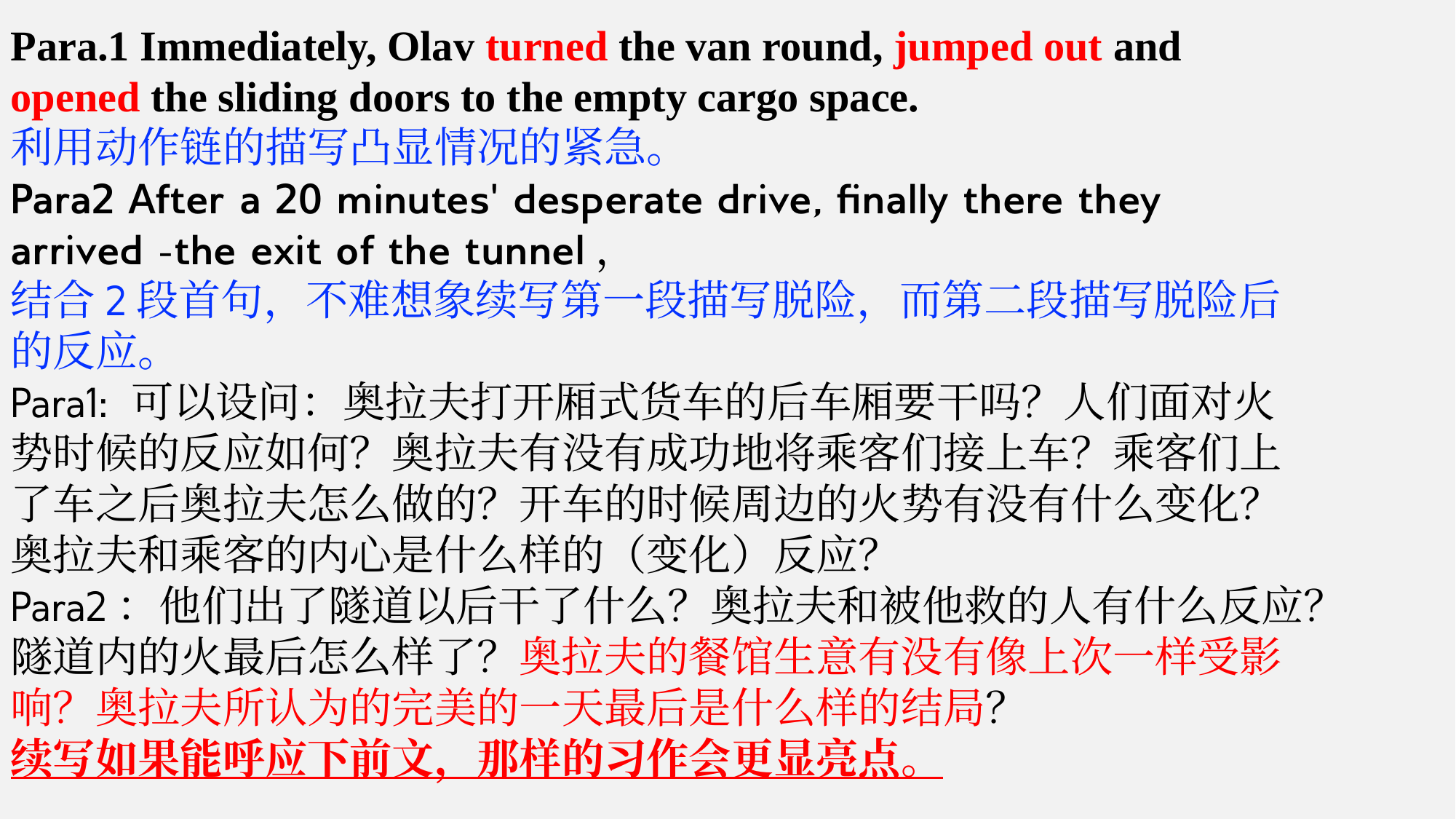

Para.1 Immediately, Olav turned the van round, jumped out and opened the sliding doors to the empty cargo space.
利用动作链的描写凸显情况的紧急。
Para2 After a 20 minutes' desperate drive, finally there they arrived -the exit of the tunnel，
结合2段首句，不难想象续写第一段描写脱险，而第二段描写脱险后的反应。
Para1: 可以设问：奥拉夫打开厢式货车的后车厢要干吗？人们面对火势时候的反应如何？奥拉夫有没有成功地将乘客们接上车？乘客们上了车之后奥拉夫怎么做的？开车的时候周边的火势有没有什么变化？奥拉夫和乘客的内心是什么样的（变化）反应？
Para2：他们出了隧道以后干了什么？奥拉夫和被他救的人有什么反应？隧道内的火最后怎么样了？奥拉夫的餐馆生意有没有像上次一样受影响？奥拉夫所认为的完美的一天最后是什么样的结局？
续写如果能呼应下前文，那样的习作会更显亮点。